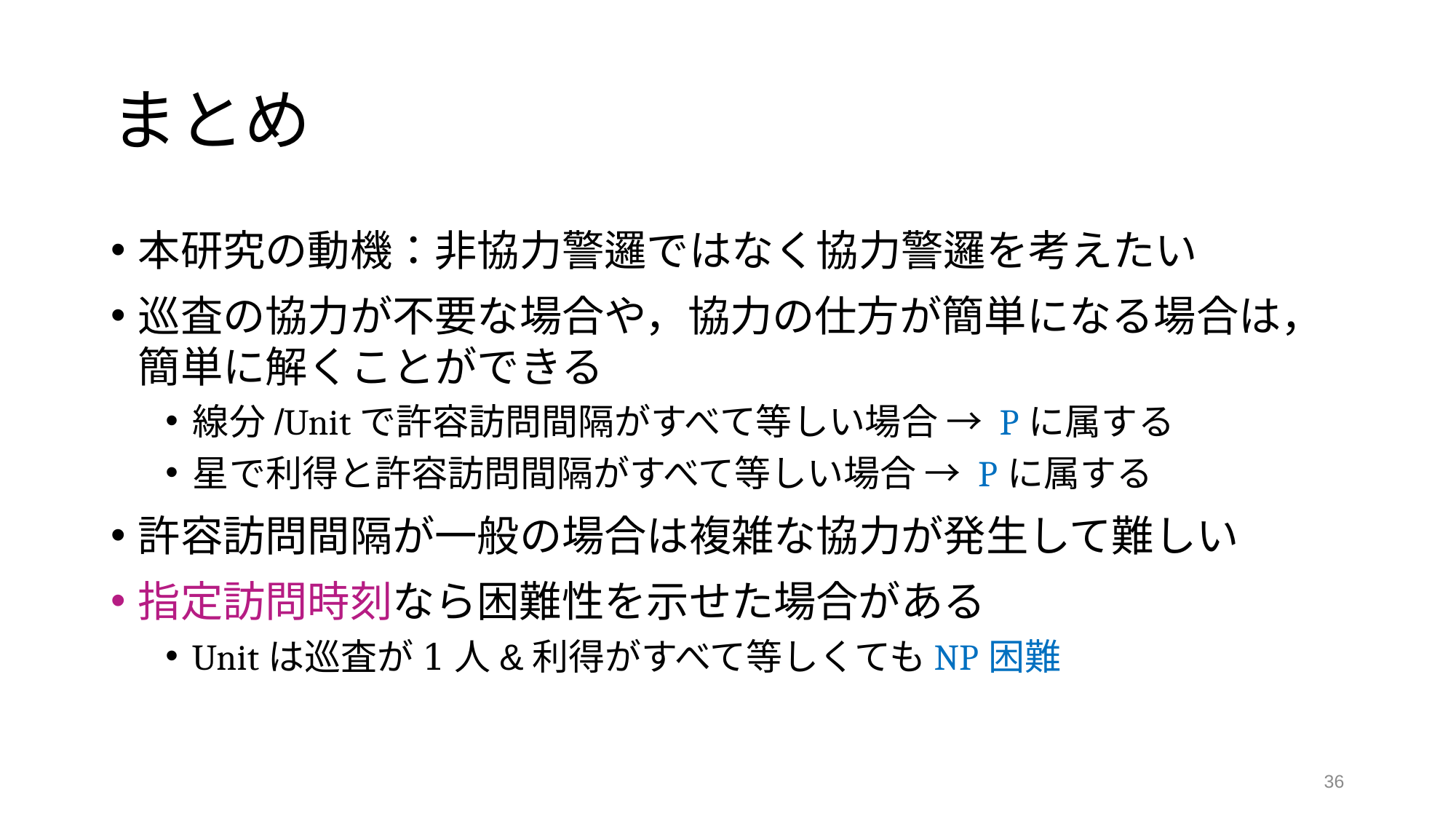

# まとめ
本研究の動機：非協力警邏ではなく協力警邏を考えたい
巡査の協力が不要な場合や，協力の仕方が簡単になる場合は，簡単に解くことができる
線分/Unitで許容訪問間隔がすべて等しい場合 → Pに属する
星で利得と許容訪問間隔がすべて等しい場合 → Pに属する
許容訪問間隔が一般の場合は複雑な協力が発生して難しい
指定訪問時刻なら困難性を示せた場合がある
Unitは巡査が1人&利得がすべて等しくてもNP困難
36